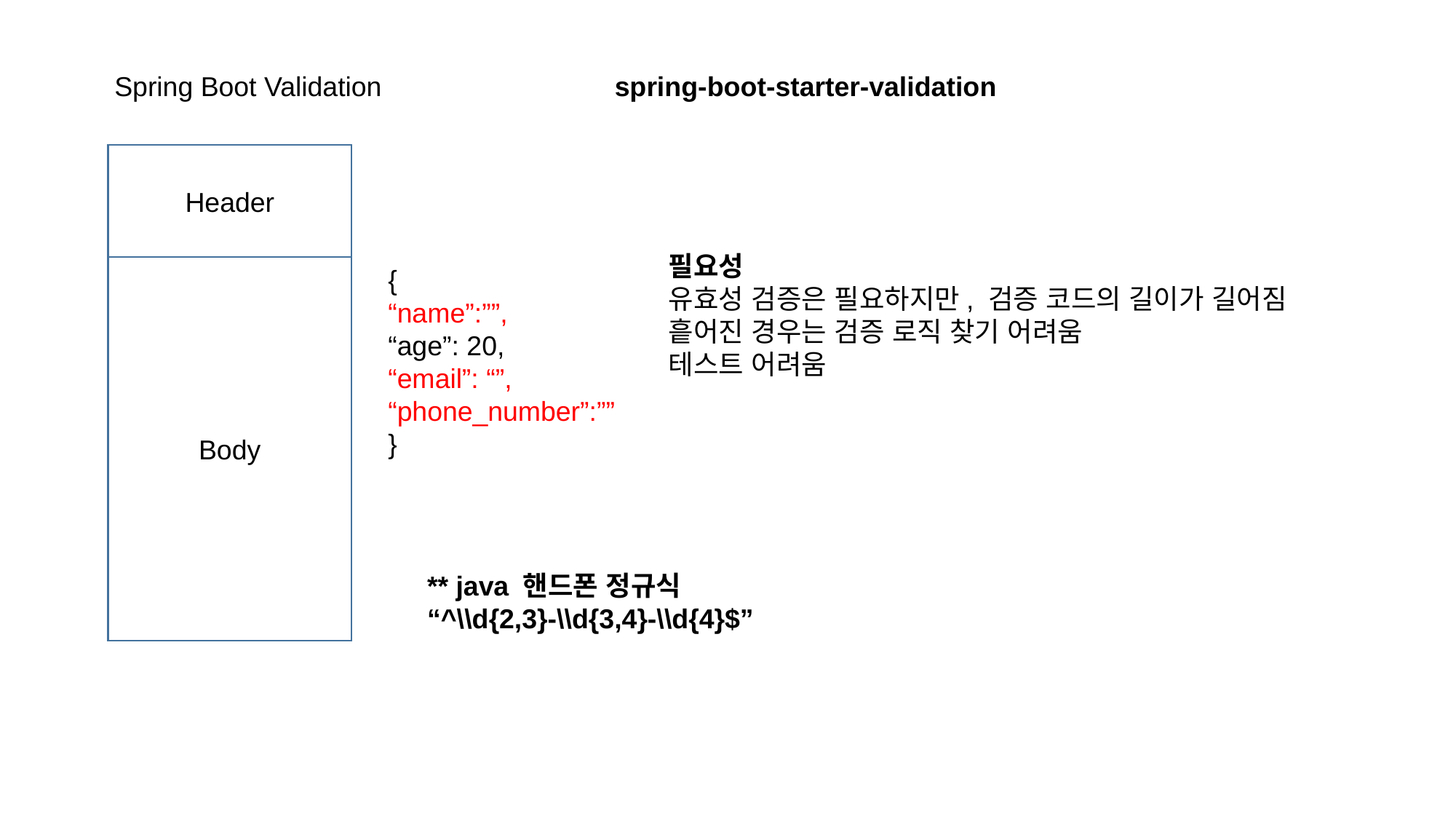

Spring Boot Validation
spring-boot-starter-validation

Header
필요성
유효성 검증은 필요하지만, 검증 코드의 길이가 길어짐
흩어진 경우는 검증 로직 찾기 어려움
테스트 어려움
Body
{
“name”:””,
“age”: 20,
“email”: “”,
“phone_number”:””
}
** java 핸드폰 정규식
“^\\d{2,3}-\\d{3,4}-\\d{4}$”